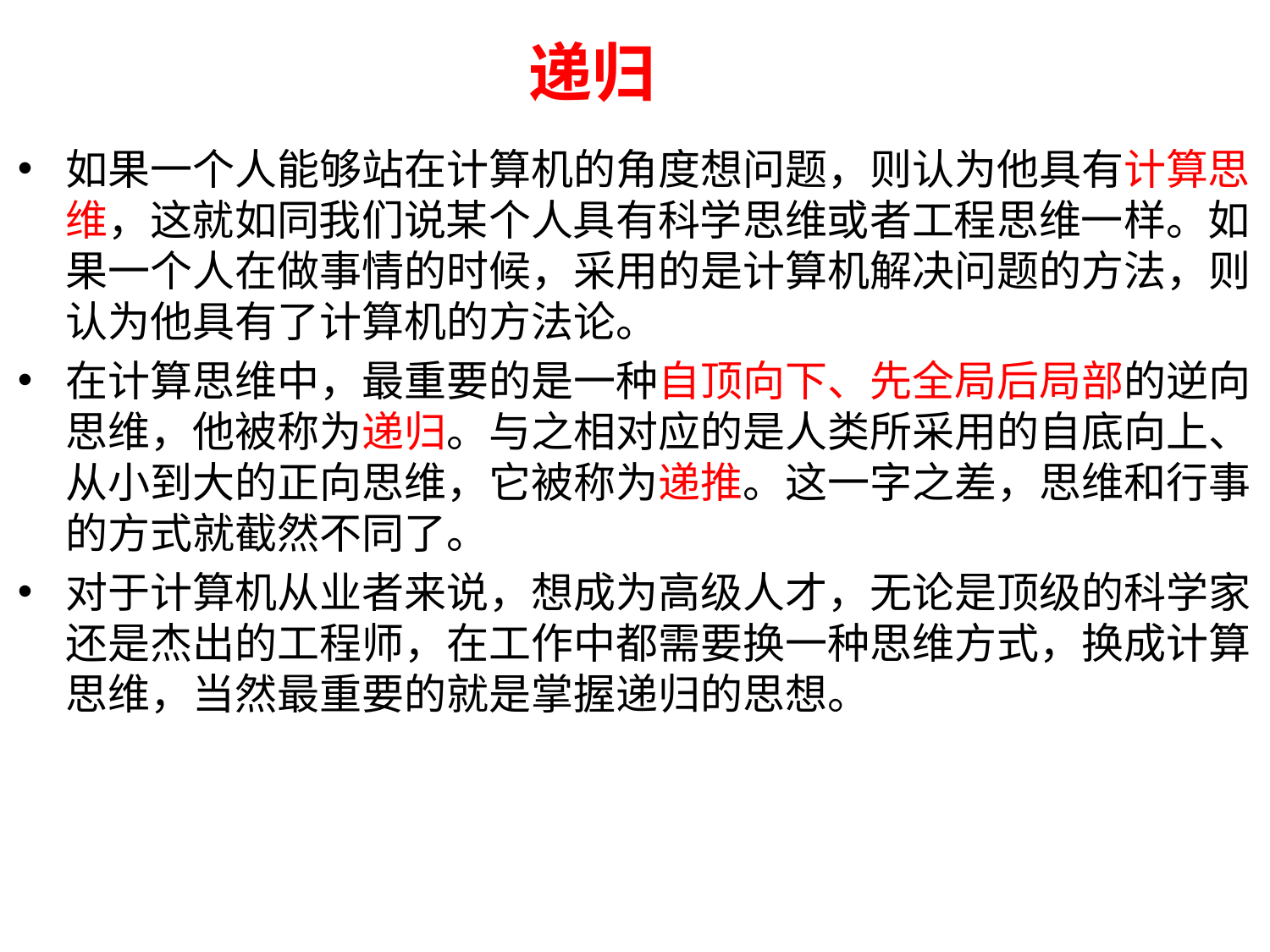

递归
如果一个人能够站在计算机的角度想问题，则认为他具有计算思维，这就如同我们说某个人具有科学思维或者工程思维一样。如果一个人在做事情的时候，采用的是计算机解决问题的方法，则认为他具有了计算机的方法论。
在计算思维中，最重要的是一种自顶向下、先全局后局部的逆向思维，他被称为递归。与之相对应的是人类所采用的自底向上、从小到大的正向思维，它被称为递推。这一字之差，思维和行事的方式就截然不同了。
对于计算机从业者来说，想成为高级人才，无论是顶级的科学家还是杰出的工程师，在工作中都需要换一种思维方式，换成计算思维，当然最重要的就是掌握递归的思想。